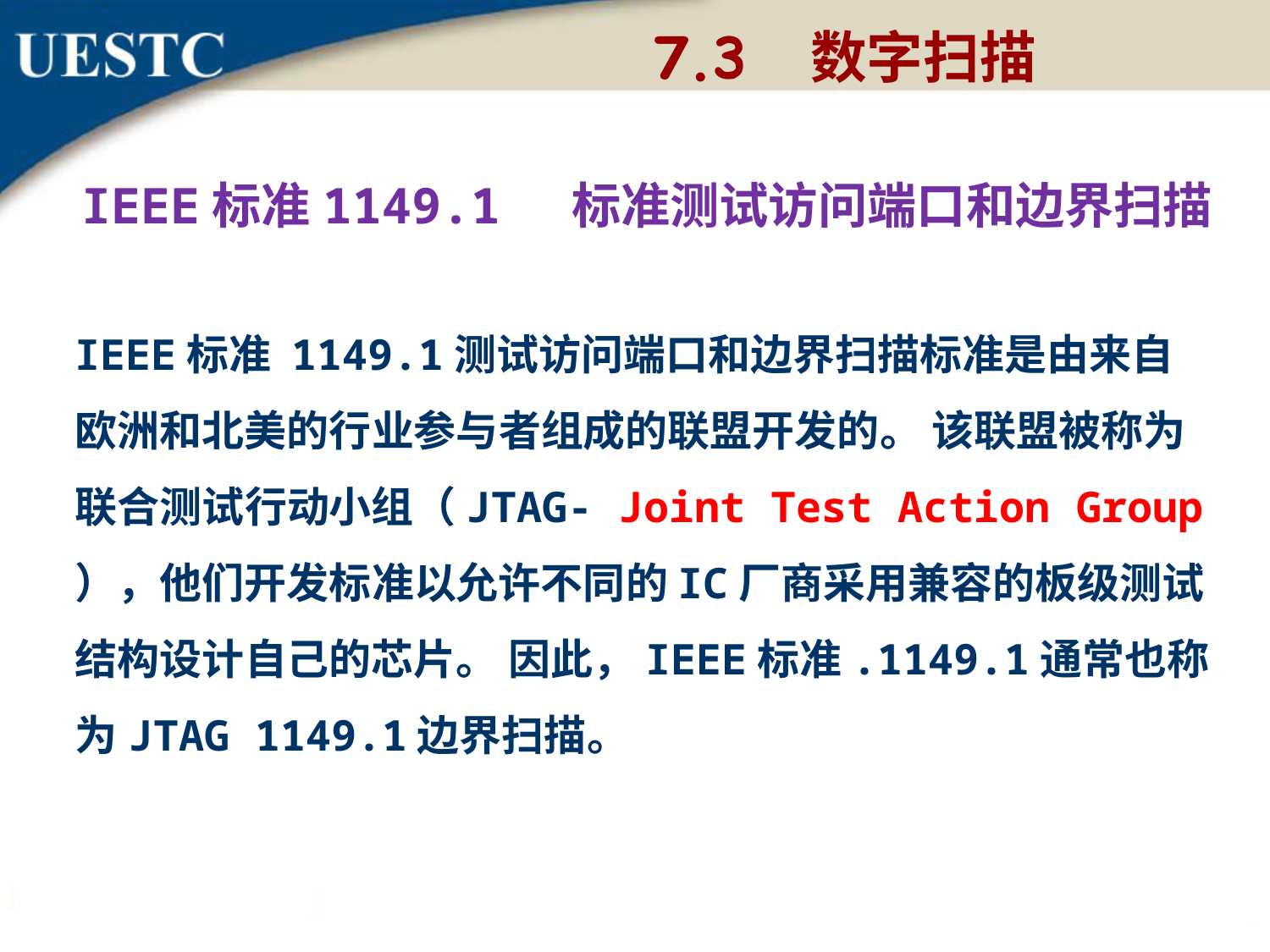

7.3  数字扫描
IEEE标准1149.1  标准测试访问端口和边界扫描
IEEE标准 1149.1测试访问端口和边界扫描标准是由来自欧洲和北美的行业参与者组成的联盟开发的。 该联盟被称为联合测试行动小组（JTAG- Joint Test Action Group ），他们开发标准以允许不同的IC厂商采用兼容的板级测试结构设计自己的芯片。 因此，IEEE标准.1149.1通常也称为JTAG 1149.1边界扫描。